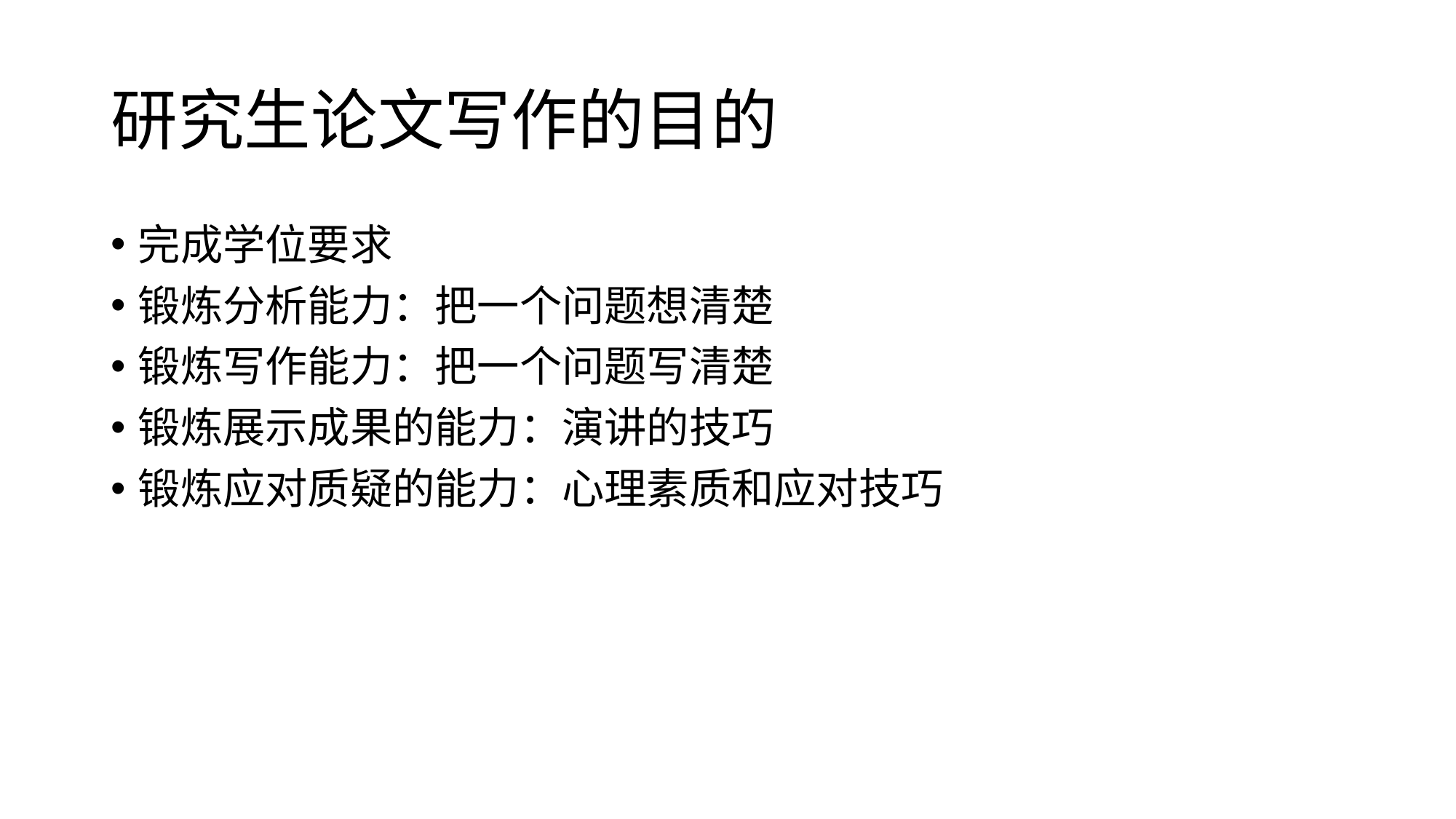

# 研究生论文写作的目的
完成学位要求
锻炼分析能力：把一个问题想清楚
锻炼写作能力：把一个问题写清楚
锻炼展示成果的能力：演讲的技巧
锻炼应对质疑的能力：心理素质和应对技巧